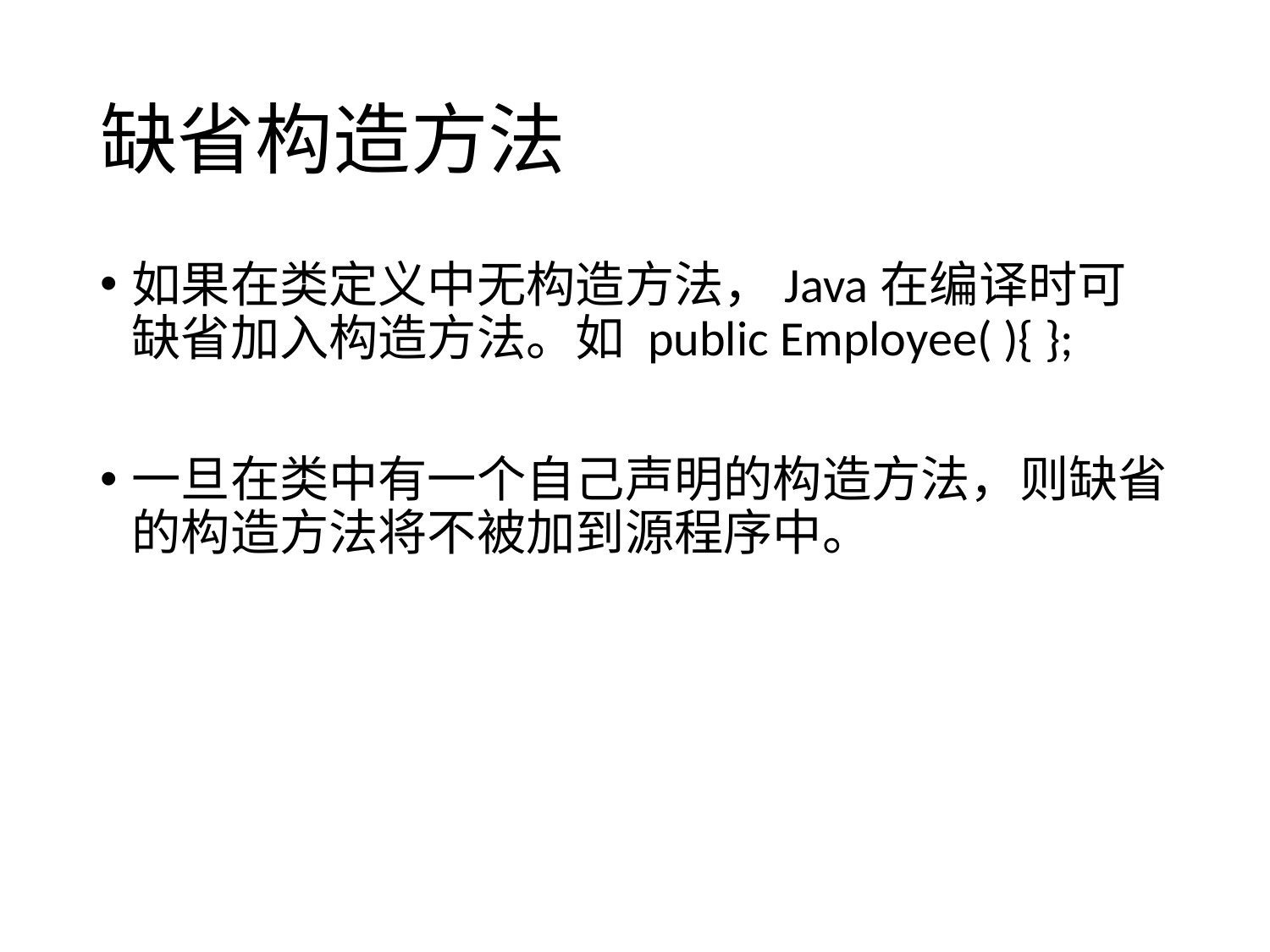

# 缺省构造方法
如果在类定义中无构造方法，Java在编译时可缺省加入构造方法。如 public Employee( ){ };

一旦在类中有一个自己声明的构造方法，则缺省的构造方法将不被加到源程序中。